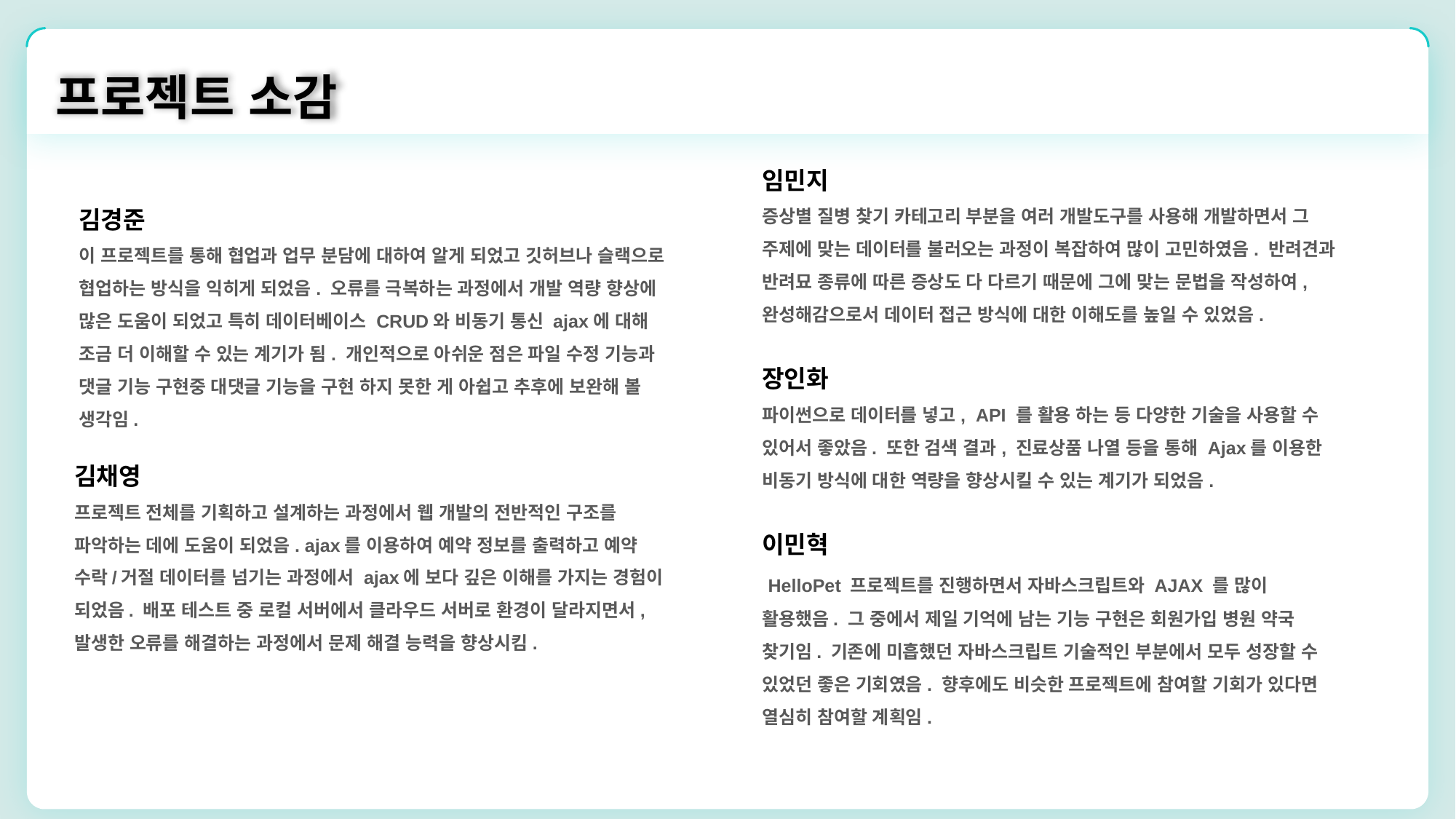

프로젝트 소감
임민지
증상별 질병 찾기 카테고리 부분을 여러 개발도구를 사용해 개발하면서 그 주제에 맞는 데이터를 불러오는 과정이 복잡하여 많이 고민하였음. 반려견과 반려묘 종류에 따른 증상도 다 다르기 때문에 그에 맞는 문법을 작성하여, 완성해감으로서 데이터 접근 방식에 대한 이해도를 높일 수 있었음.
김경준
이 프로젝트를 통해 협업과 업무 분담에 대하여 알게 되었고 깃허브나 슬랙으로 협업하는 방식을 익히게 되었음. 오류를 극복하는 과정에서 개발 역량 향상에 많은 도움이 되었고 특히 데이터베이스 CRUD와 비동기 통신 ajax에 대해 조금 더 이해할 수 있는 계기가 됨. 개인적으로 아쉬운 점은 파일 수정 기능과 댓글 기능 구현중 대댓글 기능을 구현 하지 못한 게 아쉽고 추후에 보완해 볼 생각임.
장인화
파이썬으로 데이터를 넣고,  API 를 활용 하는 등 다양한 기술을 사용할 수 있어서 좋았음. 또한 검색 결과, 진료상품 나열 등을 통해 Ajax를 이용한 비동기 방식에 대한 역량을 향상시킬 수 있는 계기가 되었음.
김채영
프로젝트 전체를 기획하고 설계하는 과정에서 웹 개발의 전반적인 구조를 파악하는 데에 도움이 되었음. ajax를 이용하여 예약 정보를 출력하고 예약 수락/거절 데이터를 넘기는 과정에서 ajax에 보다 깊은 이해를 가지는 경험이 되었음. 배포 테스트 중 로컬 서버에서 클라우드 서버로 환경이 달라지면서, 발생한 오류를 해결하는 과정에서 문제 해결 능력을 향상시킴.

이민혁
 HelloPet 프로젝트를 진행하면서 자바스크립트와 AJAX 를 많이 활용했음. 그 중에서 제일 기억에 남는 기능 구현은 회원가입 병원 약국 찾기임. 기존에 미흡했던 자바스크립트 기술적인 부분에서 모두 성장할 수 있었던 좋은 기회였음. 향후에도 비슷한 프로젝트에 참여할 기회가 있다면 열심히 참여할 계획임.